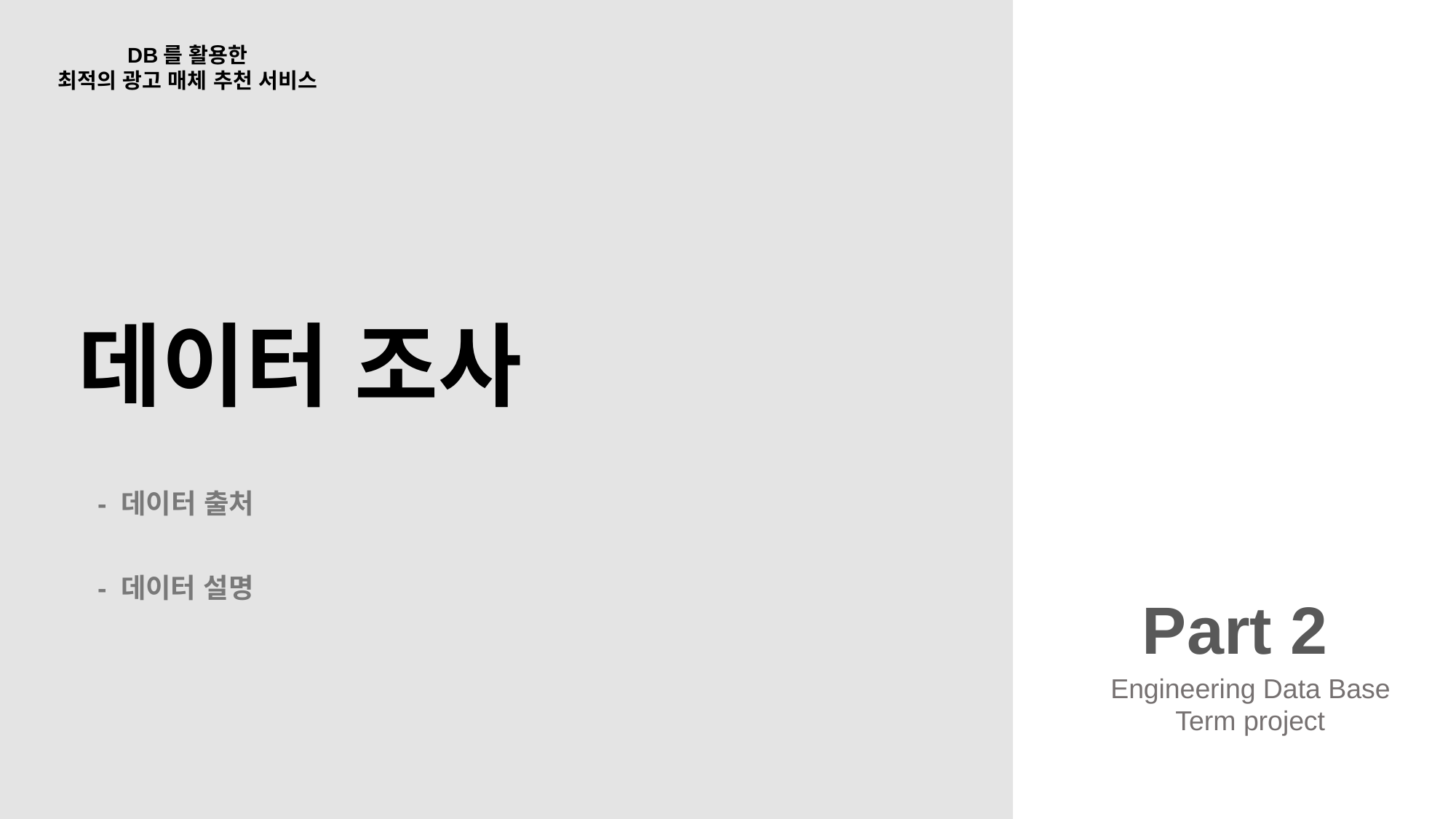

DB를 활용한
최적의 광고 매체 추천 서비스
데이터 조사
- 데이터 출처
- 데이터 설명
Part 2
Engineering Data Base
Term project